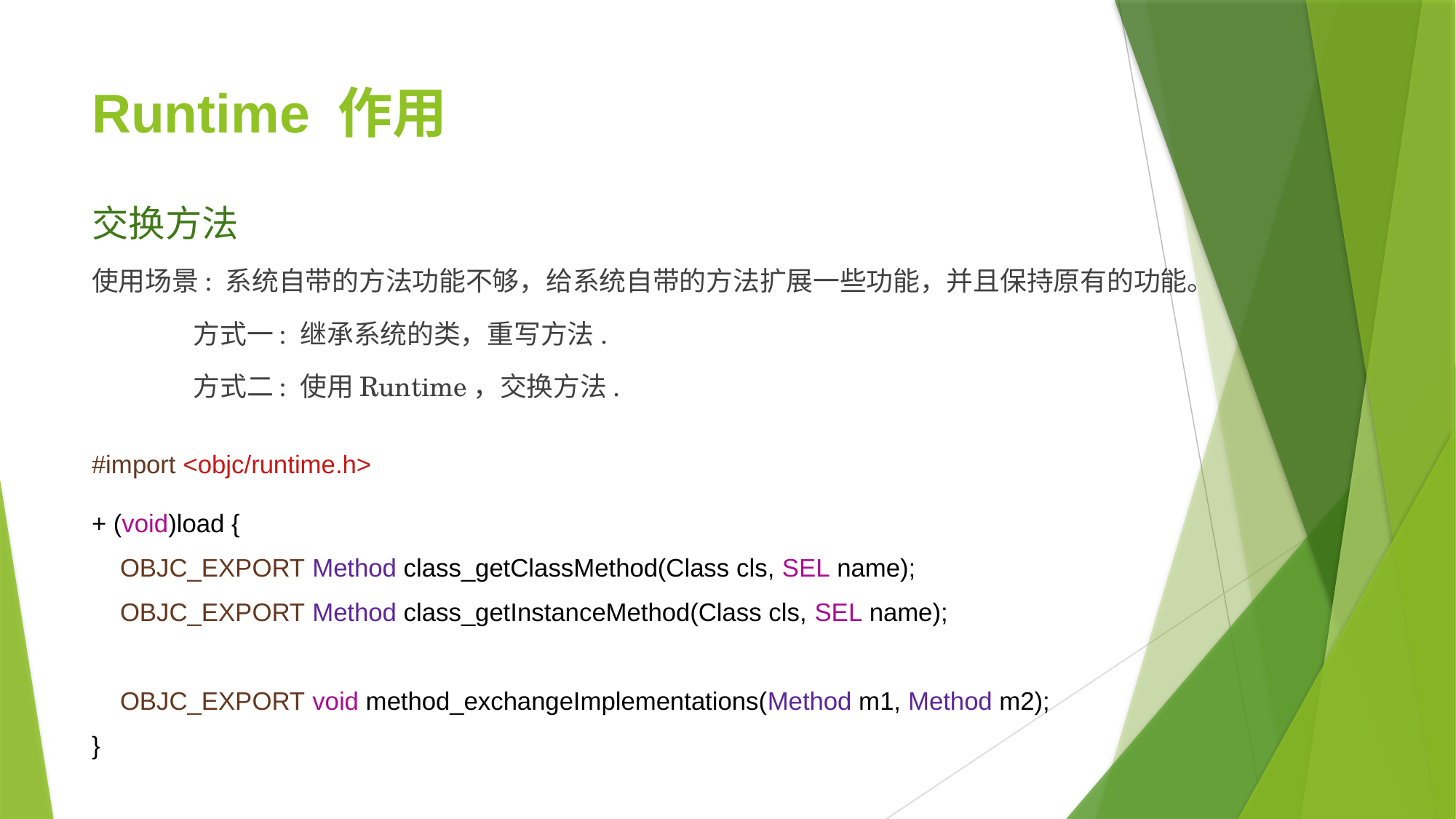

# Runtime 作用
交换方法
使用场景: 系统自带的方法功能不够，给系统自带的方法扩展一些功能，并且保持原有的功能。
	方式一: 继承系统的类，重写方法.
	方式二: 使用Runtime，交换方法.
#import <objc/runtime.h>
+ (void)load {
    OBJC_EXPORT Method class_getClassMethod(Class cls, SEL name);
    OBJC_EXPORT Method class_getInstanceMethod(Class cls, SEL name);

    OBJC_EXPORT void method_exchangeImplementations(Method m1, Method m2);
}